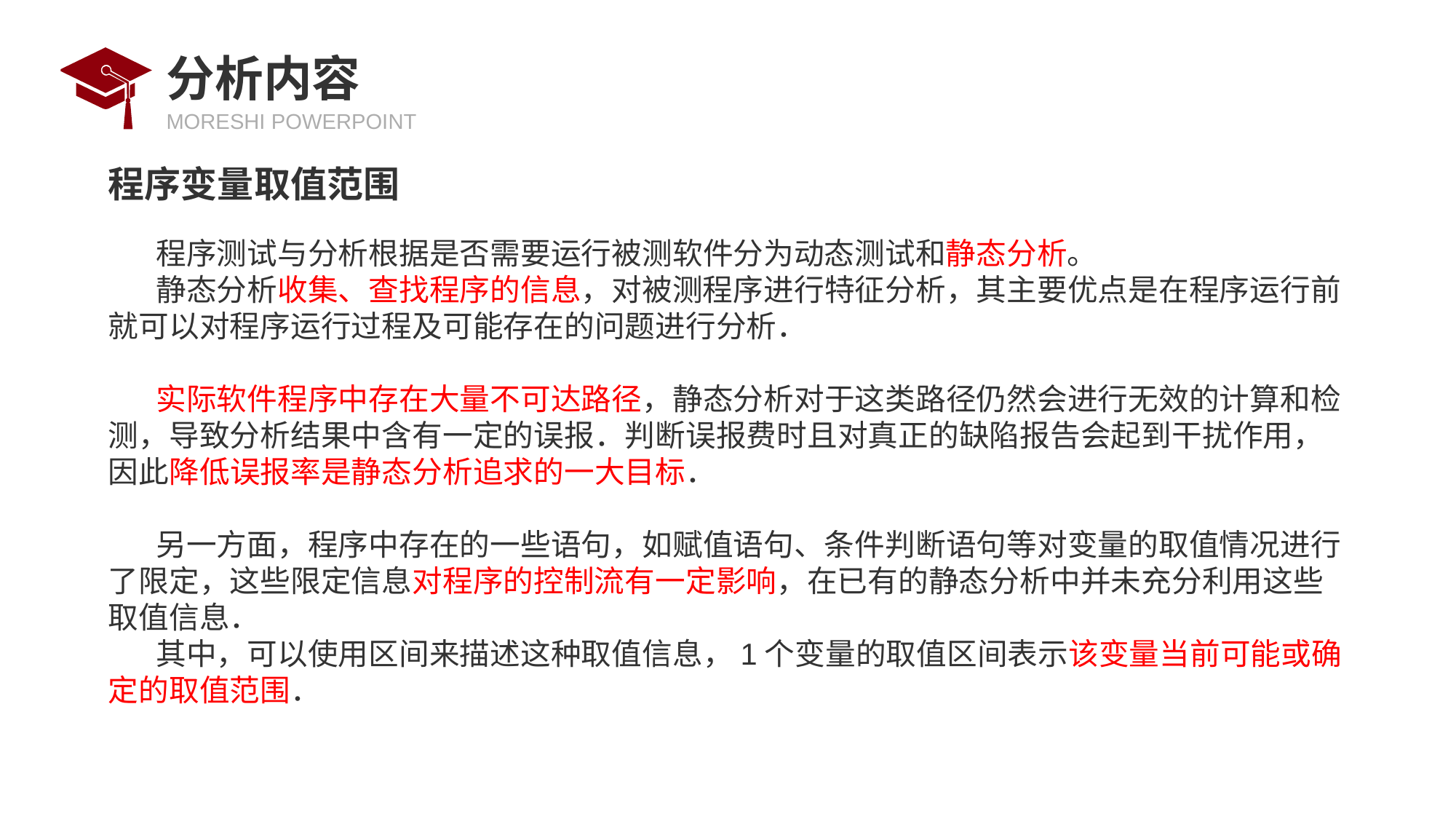

# 分析内容
程序变量取值范围

      程序测试与分析根据是否需要运行被测软件分为动态测试和静态分析。
      静态分析收集、查找程序的信息，对被测程序进行特征分析，其主要优点是在程序运行前就可以对程序运行过程及可能存在的问题进行分析．

      实际软件程序中存在大量不可达路径，静态分析对于这类路径仍然会进行无效的计算和检测，导致分析结果中含有一定的误报．判断误报费时且对真正的缺陷报告会起到干扰作用，因此降低误报率是静态分析追求的一大目标．

      另一方面，程序中存在的一些语句，如赋值语句、条件判断语句等对变量的取值情况进行了限定，这些限定信息对程序的控制流有一定影响，在已有的静态分析中并未充分利用这些取值信息．
      其中，可以使用区间来描述这种取值信息，1个变量的取值区间表示该变量当前可能或确定的取值范围．